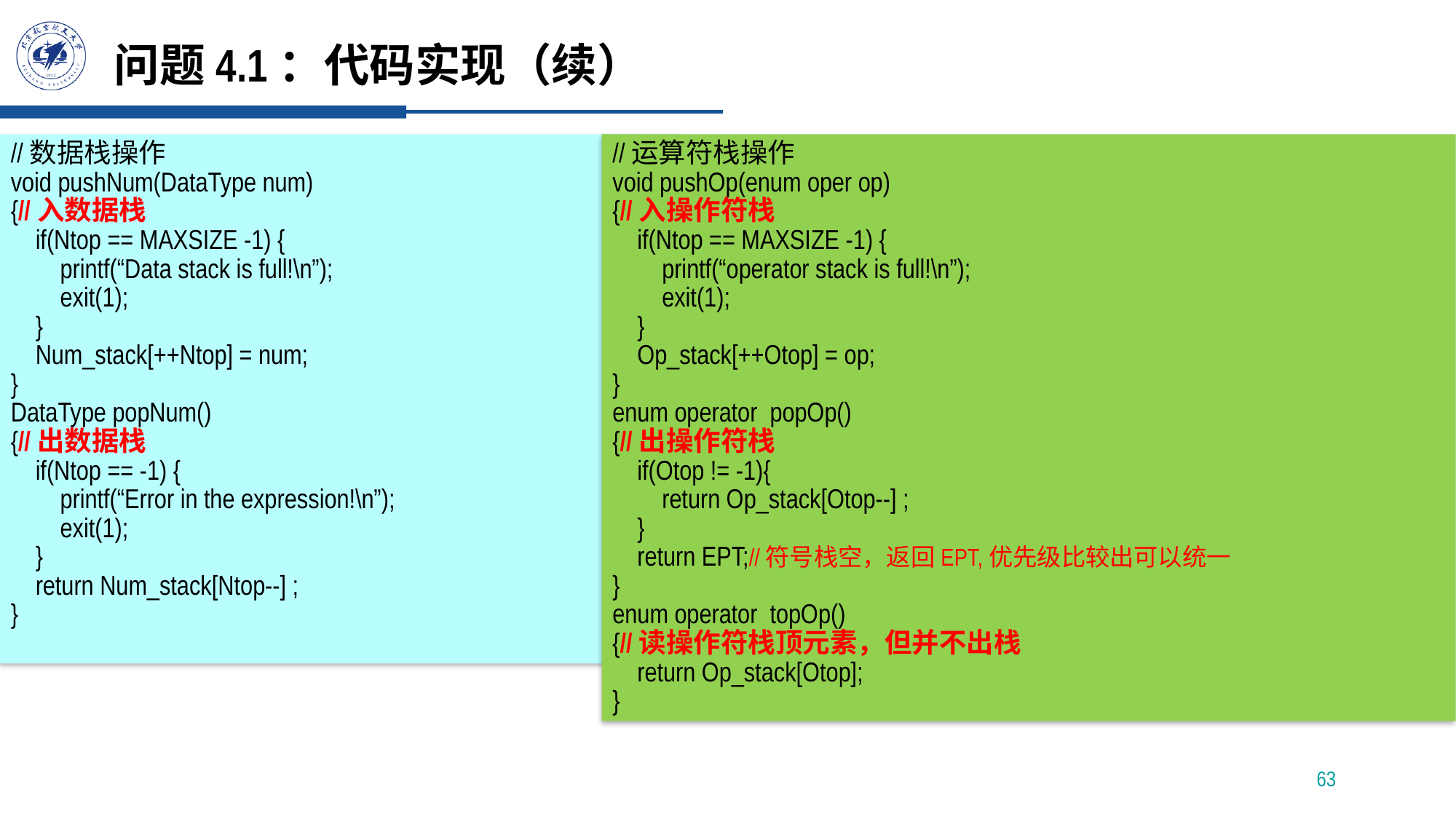

# 问题4.1：代码实现（续）
//运算符栈操作
void pushOp(enum oper op)
{//入操作符栈
    if(Ntop == MAXSIZE -1) {
        printf(“operator stack is full!\n”);
        exit(1);
    }
    Op_stack[++Otop] = op;
}
enum operator  popOp()
{//出操作符栈
    if(Otop != -1){
        return Op_stack[Otop--] ;
    }
    return EPT;//符号栈空，返回EPT,优先级比较出可以统一
}
enum operator  topOp()
{//读操作符栈顶元素，但并不出栈
    return Op_stack[Otop];
}
//数据栈操作
void pushNum(DataType num)
{//入数据栈
    if(Ntop == MAXSIZE -1) {
        printf(“Data stack is full!\n”);
        exit(1);
    }
    Num_stack[++Ntop] = num;
}
DataType popNum()
{//出数据栈
    if(Ntop == -1) {
        printf(“Error in the expression!\n”);
        exit(1);
    }
    return Num_stack[Ntop--] ;
}

63